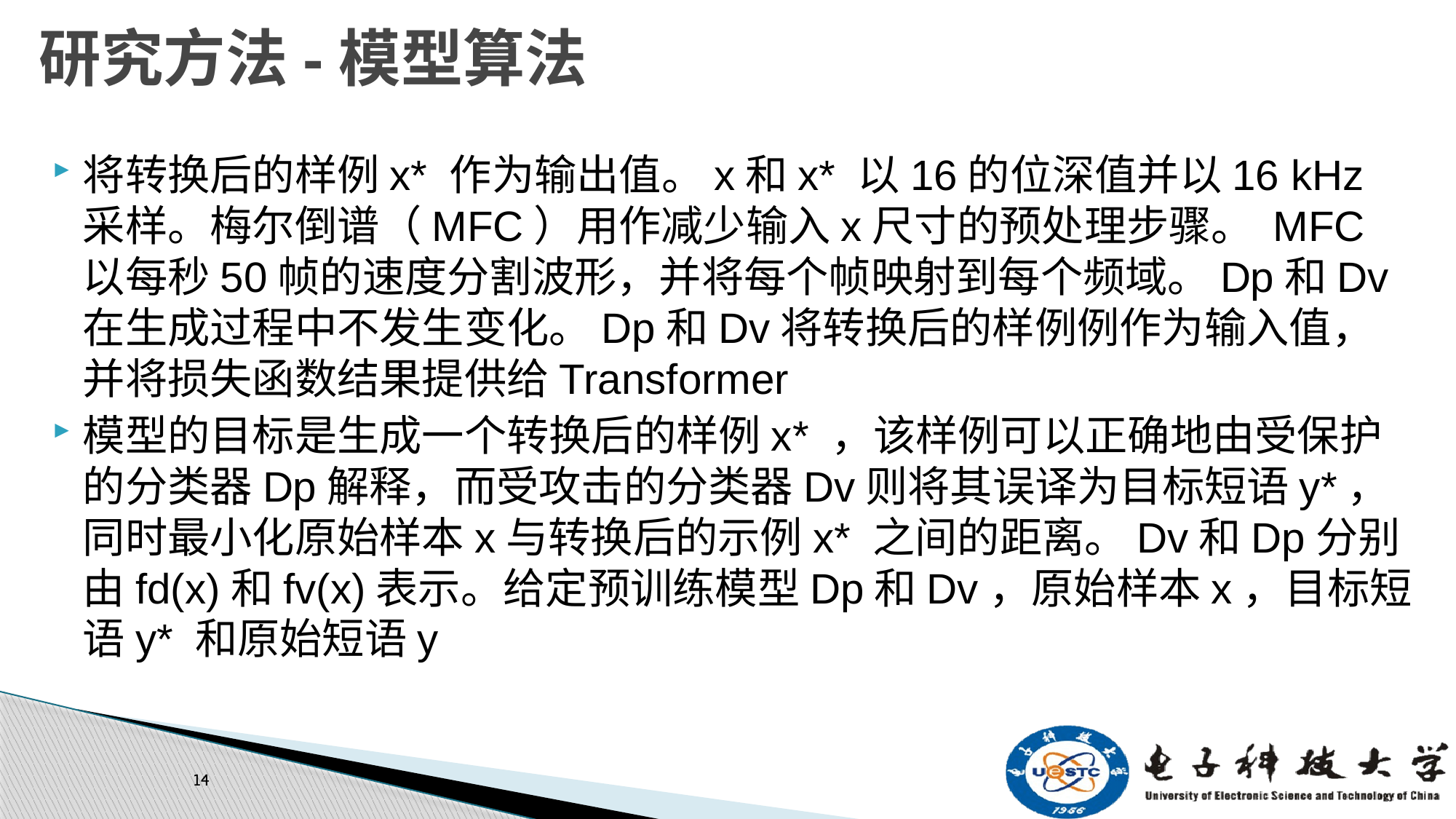

# 研究方法-模型算法
将转换后的样例x* 作为输出值。x和x* 以16的位深值并以16 kHz采样。梅尔倒谱（MFC）用作减少输入x尺寸的预处理步骤。 MFC以每秒50帧的速度分割波形，并将每个帧映射到每个频域。Dp和Dv在生成过程中不发生变化。Dp和Dv将转换后的样例例作为输入值，并将损失函数结果提供给Transformer
模型的目标是生成一个转换后的样例x* ，该样例可以正确地由受保护的分类器Dp解释，而受攻击的分类器Dv则将其误译为目标短语y*，同时最小化原始样本x与转换后的示例x* 之间的距离。Dv和Dp分别由fd(x)和fv(x)表示。给定预训练模型Dp和Dv，原始样本x，目标短语y* 和原始短语y

14